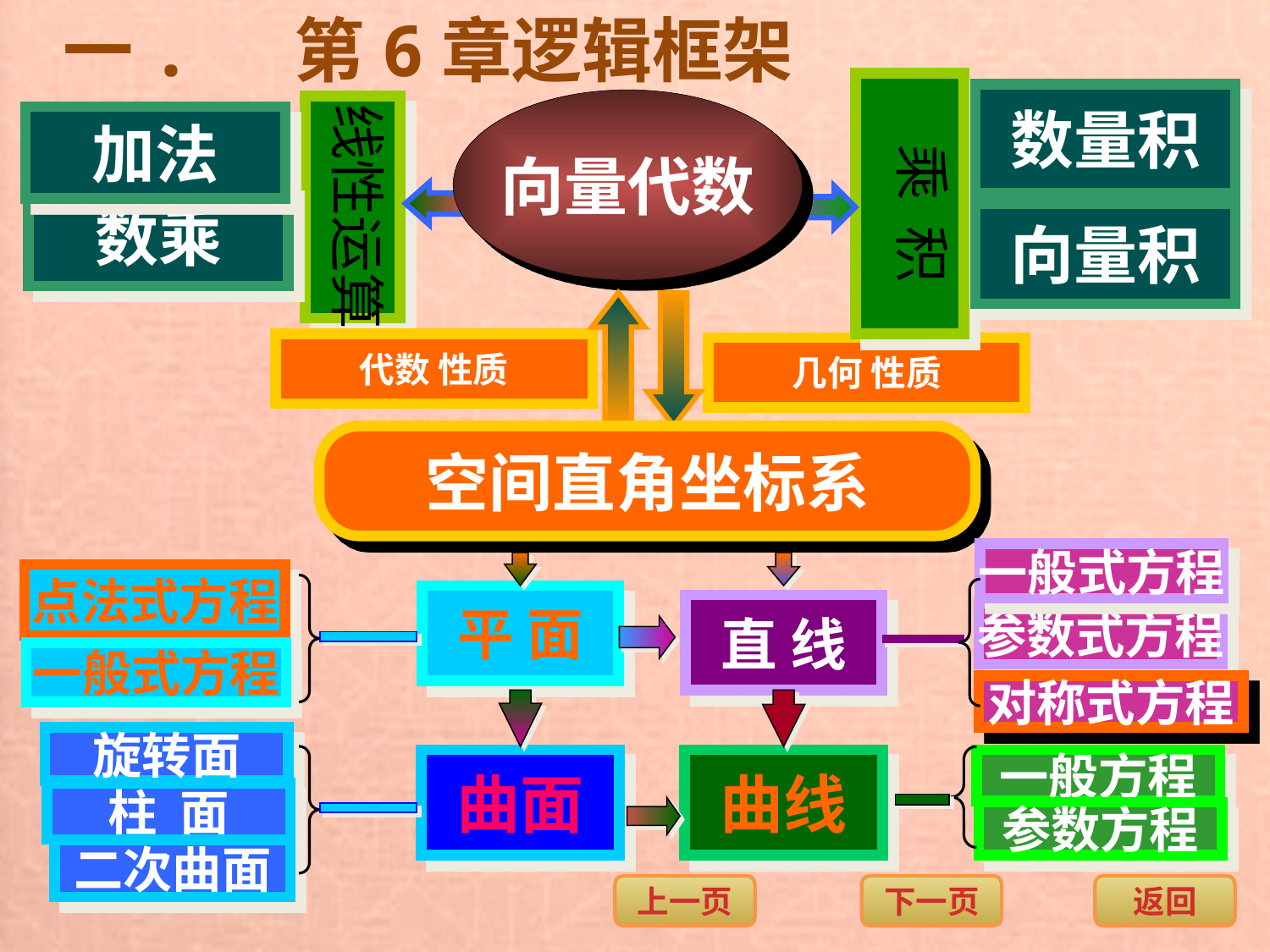

一.  第6章逻辑框架

数量积
向量代数
线性运算

加法
乘  积

数乘

向量积

代数 性质
几何 性质
空间直角坐标系
一般式方程

点法式方程

平 面
直 线
参数式方程

一般式方程
对称式方程

旋转面

曲面
曲线
一般方程
柱  面

参数方程

二次曲面